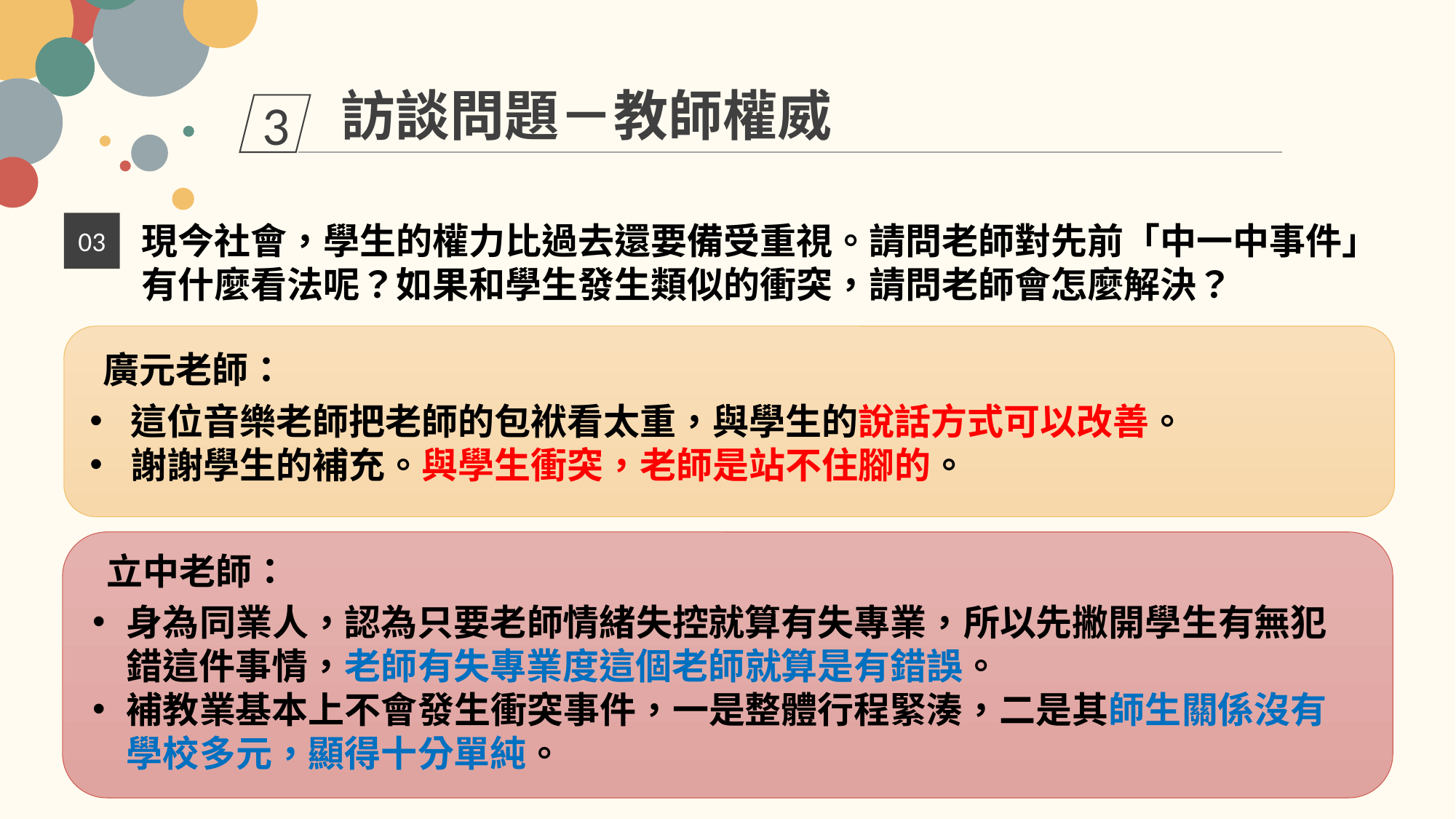

訪談問題－教師權威
3
03
現今社會，學生的權力比過去還要備受重視。請問老師對先前「中一中事件」有什麼看法呢？如果和學生發生類似的衝突，請問老師會怎麼解決？

廣元老師：
這位音樂老師把老師的包袱看太重，與學生的說話方式可以改善。
謝謝學生的補充。與學生衝突，老師是站不住腳的。

立中老師：
身為同業人，認為只要老師情緒失控就算有失專業，所以先撇開學生有無犯錯這件事情，老師有失專業度這個老師就算是有錯誤。
補教業基本上不會發生衝突事件，一是整體行程緊湊，二是其師生關係沒有學校多元，顯得十分單純。